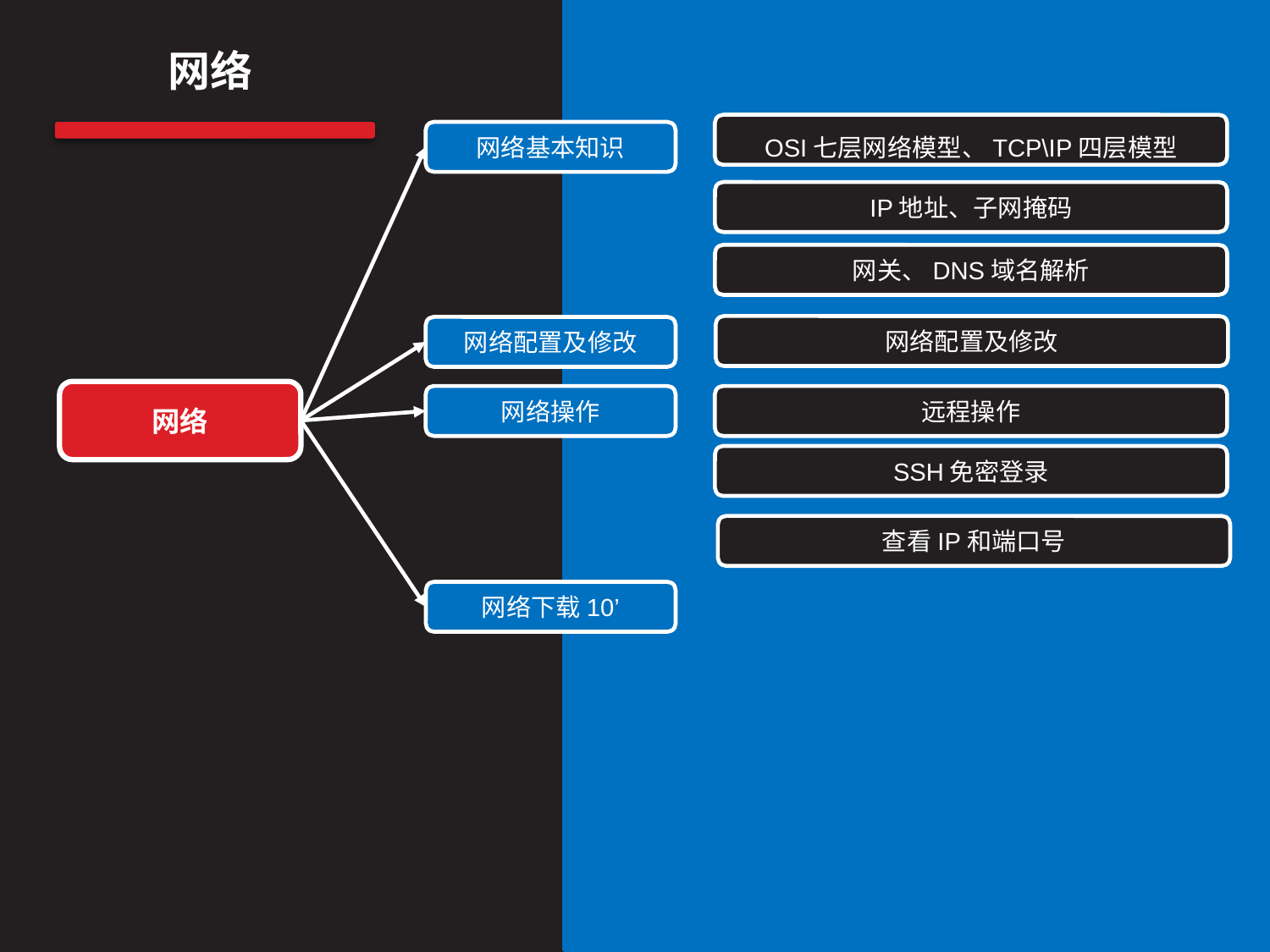

网络

OSI七层网络模型、TCP\IP四层模型
网络基本知识
IP地址、子网掩码
网关、DNS域名解析
网络配置及修改
网络配置及修改
网络
网络操作
远程操作
SSH免密登录
查看IP和端口号
网络下载10’